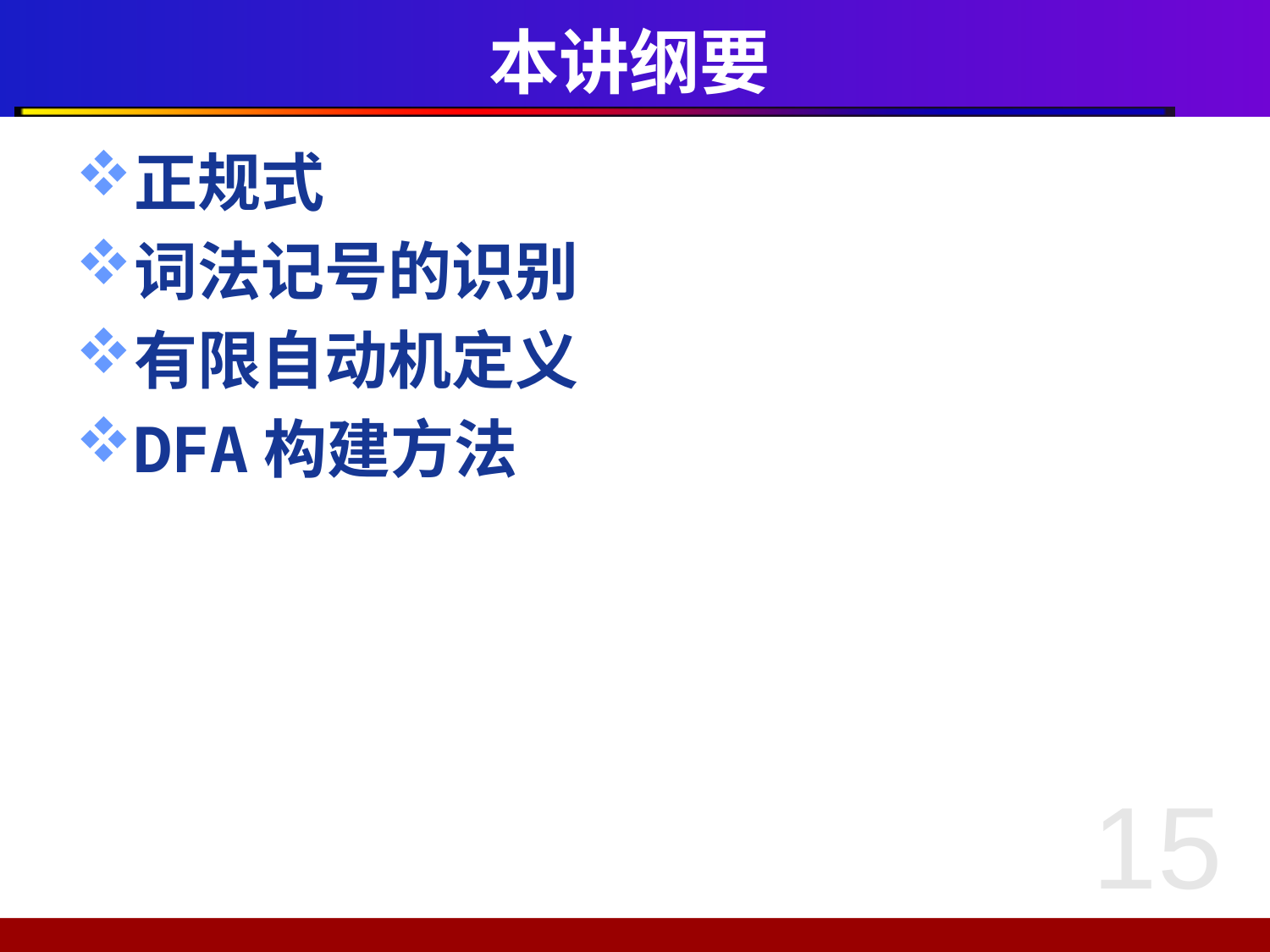

# 本讲纲要
正规式
词法记号的识别
有限自动机定义
DFA构建方法

15